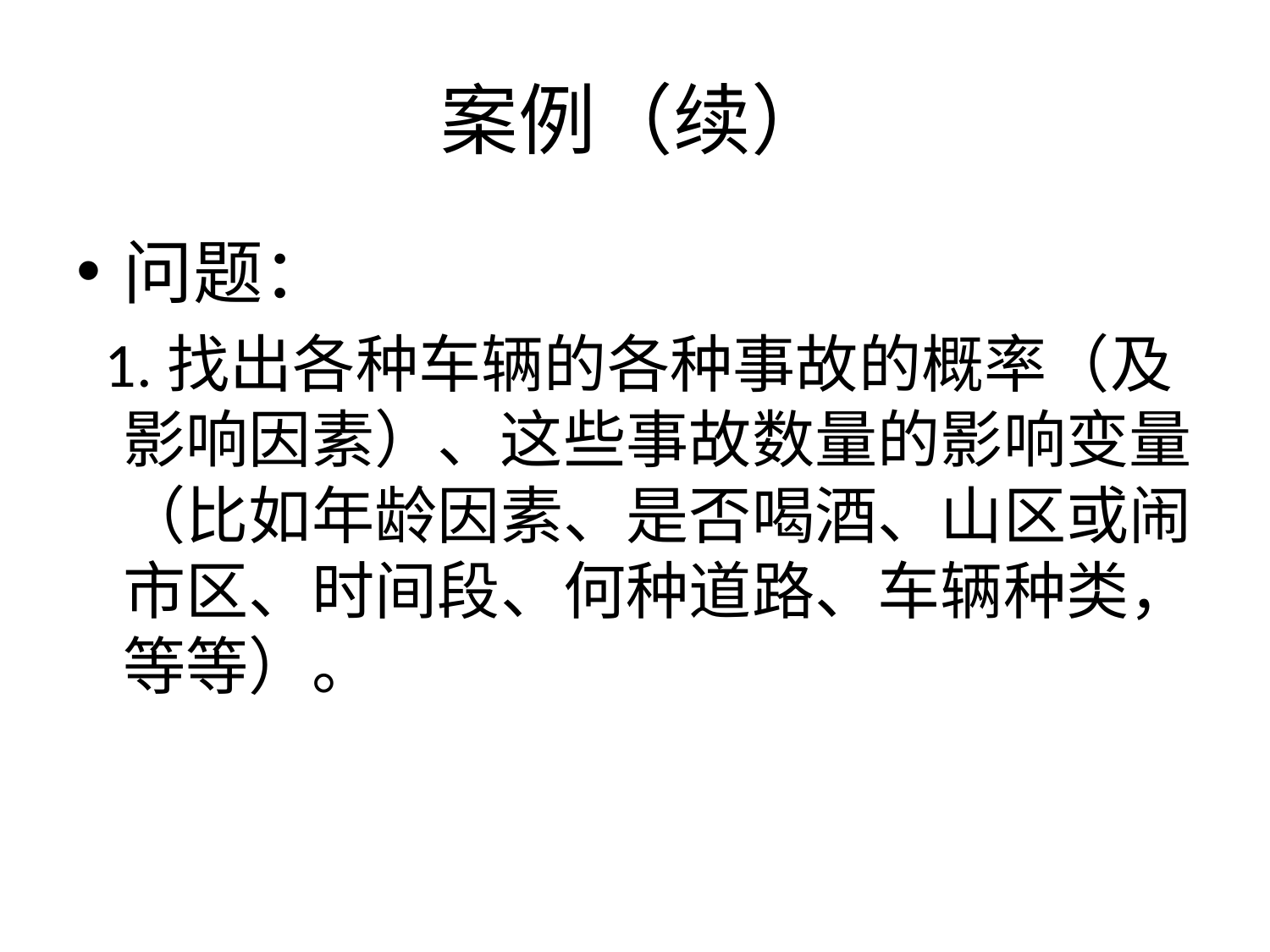

# 案例（续）
问题：
  1.找出各种车辆的各种事故的概率（及影响因素）、这些事故数量的影响变量（比如年龄因素、是否喝酒、山区或闹市区、时间段、何种道路、车辆种类，等等）。